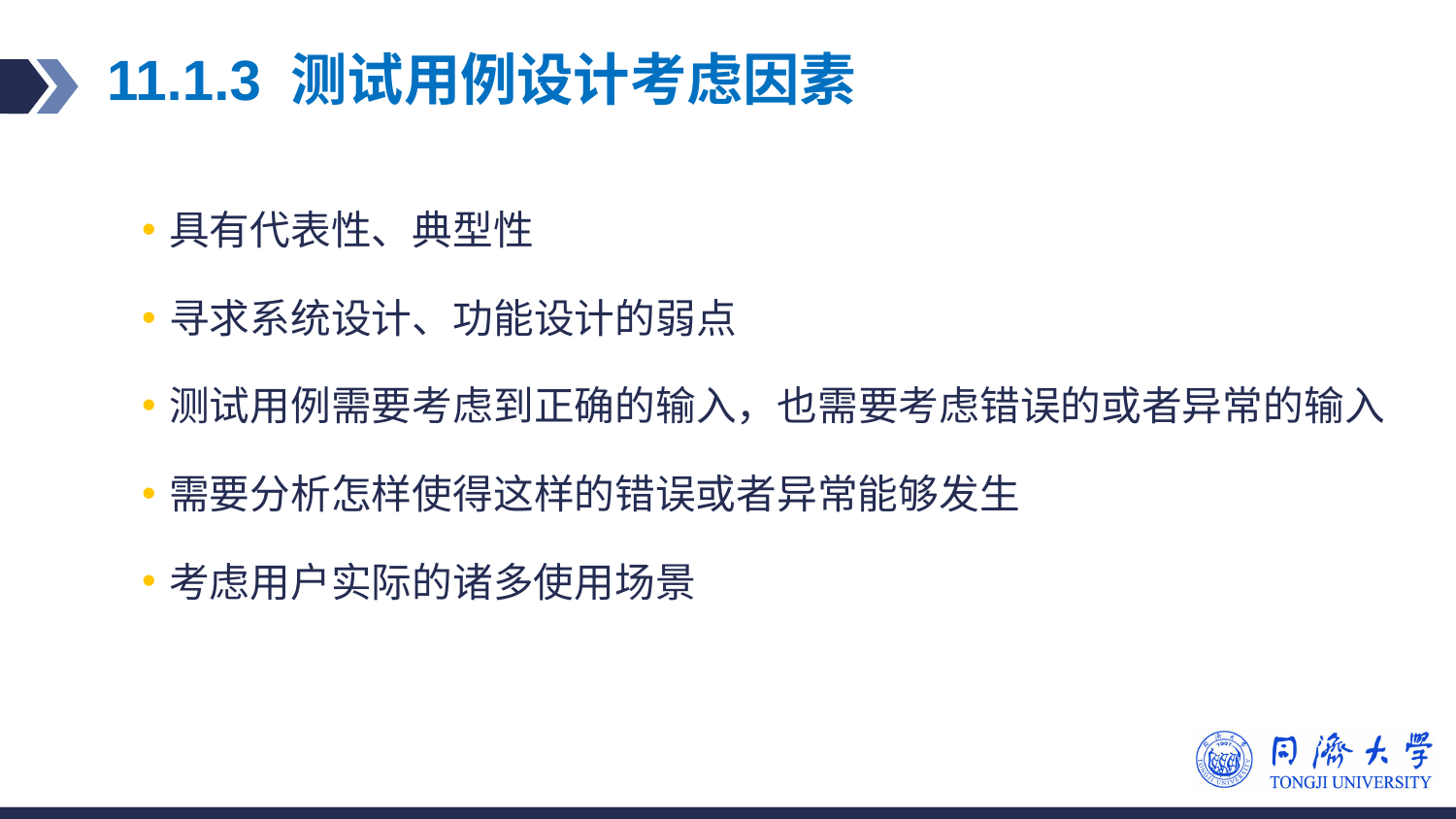

# 11.1.3 测试用例设计考虑因素
具有代表性、典型性
寻求系统设计、功能设计的弱点
测试用例需要考虑到正确的输入，也需要考虑错误的或者异常的输入
需要分析怎样使得这样的错误或者异常能够发生
考虑用户实际的诸多使用场景